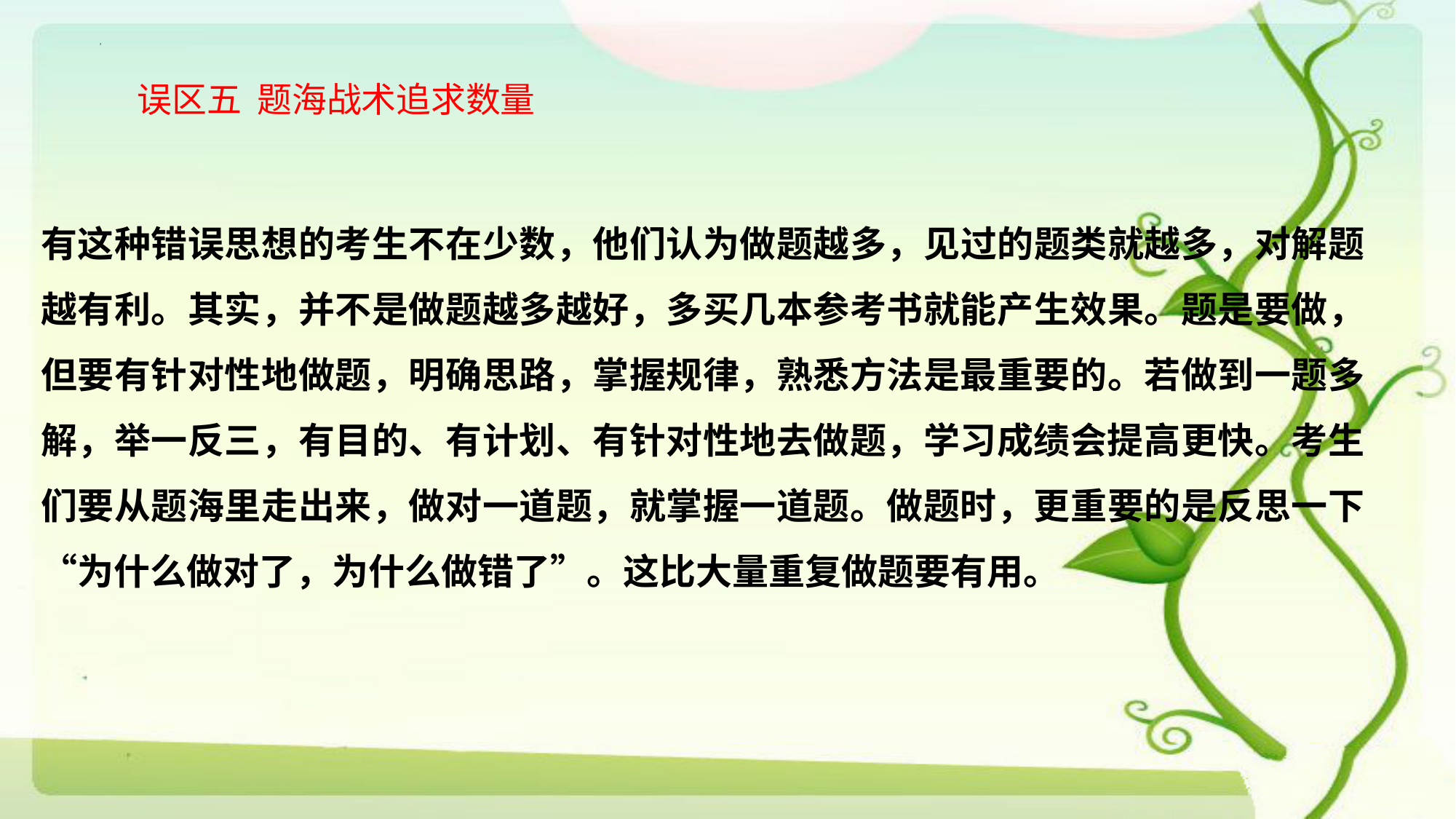

# 误区五  题海战术追求数量
有这种错误思想的考生不在少数，他们认为做题越多，见过的题类就越多，对解题越有利。其实，并不是做题越多越好，多买几本参考书就能产生效果。题是要做，但要有针对性地做题，明确思路，掌握规律，熟悉方法是最重要的。若做到一题多解，举一反三，有目的、有计划、有针对性地去做题，学习成绩会提高更快。考生们要从题海里走出来，做对一道题，就掌握一道题。做题时，更重要的是反思一下“为什么做对了，为什么做错了”。这比大量重复做题要有用。